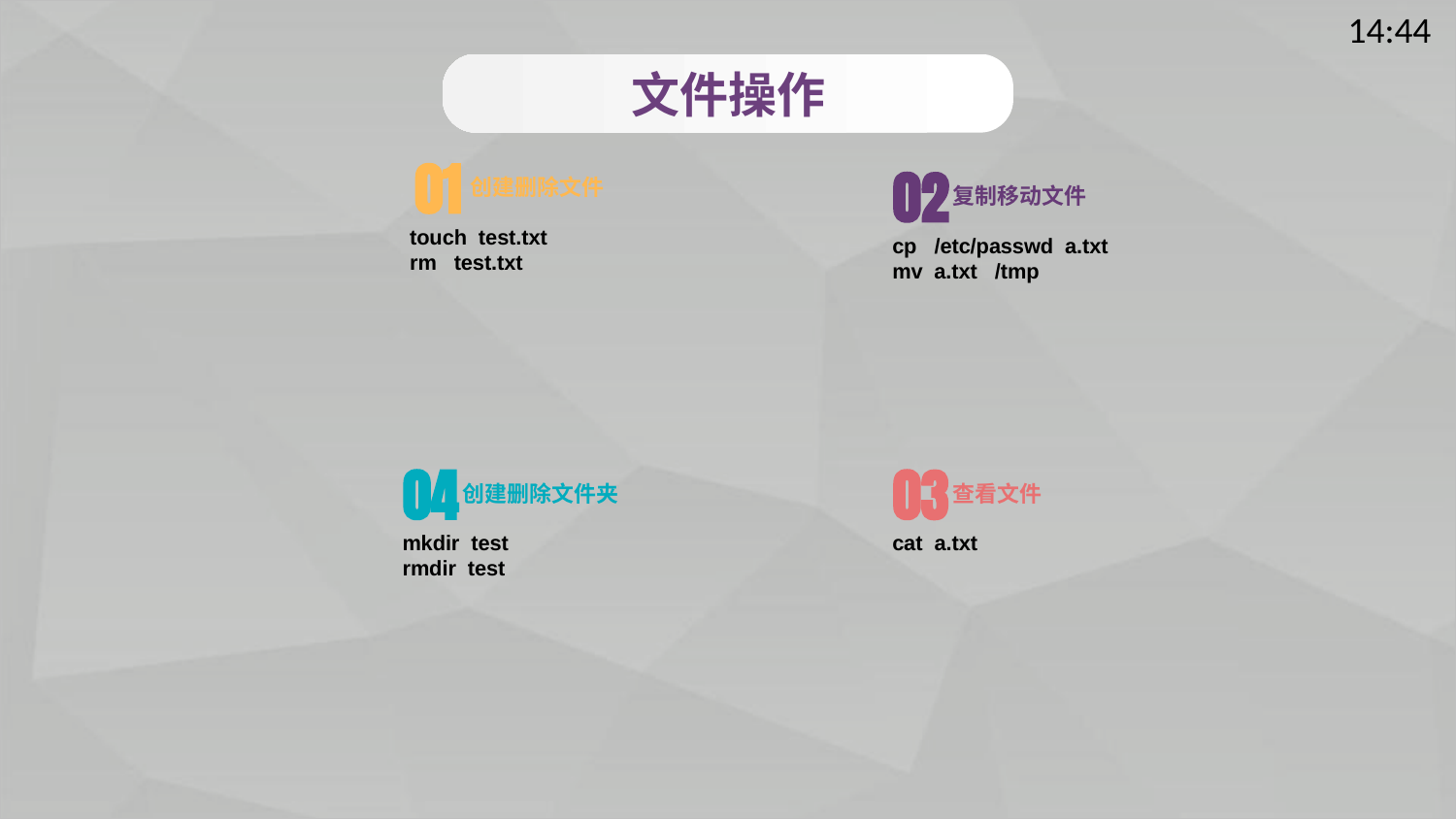

文件操作
01
创建删除文件
touch  test.txt
rm   test.txt
02
复制移动文件
cp   /etc/passwd  a.txt
mv  a.txt   /tmp
04
创建删除文件夹
mkdir  test
rmdir  test
03
查看文件
cat  a.txt